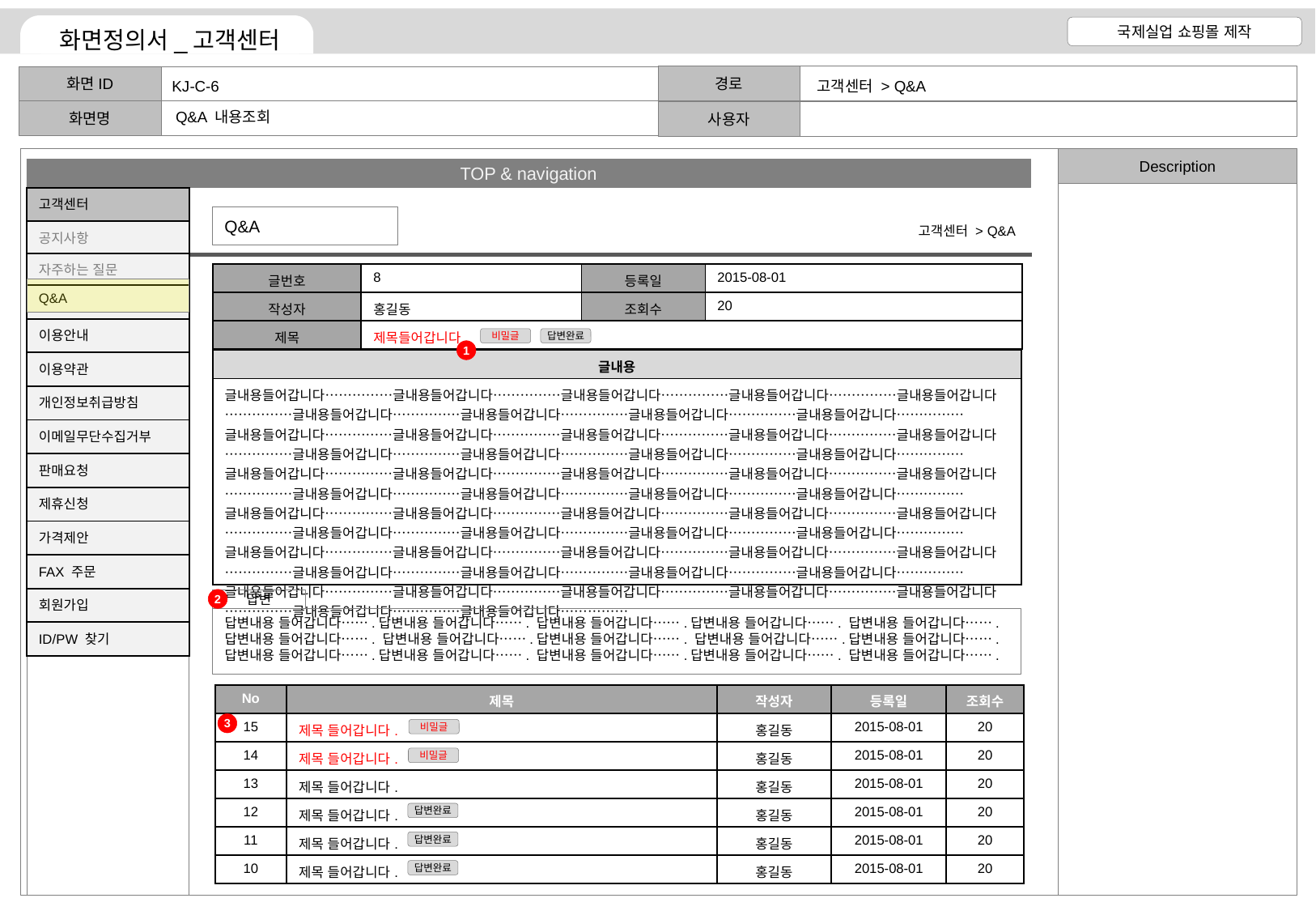

KJ-C-6
고객센터 > Q&A
Q&A 내용조회

Q&A
고객센터 > Q&A
| 글번호 | 8 | 등록일 | 2015-08-01 |
| --- | --- | --- | --- |
| 작성자 | 홍길동 | 조회수 | 20 |
| 제목 | 제목들어갑니다. |  |  |

비밀글
답변완료
1
| 글내용 |
| --- |
| 글내용들어갑니다……………글내용들어갑니다……………글내용들어갑니다……………글내용들어갑니다……………글내용들어갑니다……………글내용들어갑니다……………글내용들어갑니다……………글내용들어갑니다……………글내용들어갑니다……………글내용들어갑니다……………글내용들어갑니다……………글내용들어갑니다……………글내용들어갑니다……………글내용들어갑니다……………글내용들어갑니다……………글내용들어갑니다……………글내용들어갑니다……………글내용들어갑니다……………글내용들어갑니다……………글내용들어갑니다……………글내용들어갑니다……………글내용들어갑니다……………글내용들어갑니다……………글내용들어갑니다……………글내용들어갑니다……………글내용들어갑니다……………글내용들어갑니다……………글내용들어갑니다……………글내용들어갑니다……………글내용들어갑니다……………글내용들어갑니다……………글내용들어갑니다……………글내용들어갑니다……………글내용들어갑니다……………글내용들어갑니다……………글내용들어갑니다……………글내용들어갑니다……………글내용들어갑니다……………글내용들어갑니다……………글내용들어갑니다……………글내용들어갑니다……………글내용들어갑니다……………글내용들어갑니다……………글내용들어갑니다……………글내용들어갑니다……………글내용들어갑니다……………글내용들어갑니다……………글내용들어갑니다……………글내용들어갑니다……………글내용들어갑니다……………글내용들어갑니다……………글내용들어갑니다…………… |
2
답변
답변내용 들어갑니다…….답변내용 들어갑니다……. 답변내용 들어갑니다…….답변내용 들어갑니다……. 답변내용 들어갑니다…….답변내용 들어갑니다……. 답변내용 들어갑니다…….답변내용 들어갑니다……. 답변내용 들어갑니다…….답변내용 들어갑니다……. 답변내용 들어갑니다…….답변내용 들어갑니다……. 답변내용 들어갑니다…….답변내용 들어갑니다……. 답변내용 들어갑니다…….
| No | 제목 | 작성자 | 등록일 | 조회수 |
| --- | --- | --- | --- | --- |
| 15 | 제목 들어갑니다. | 홍길동 | 2015-08-01 | 20 |
| 14 | 제목 들어갑니다. | 홍길동 | 2015-08-01 | 20 |
| 13 | 제목 들어갑니다. | 홍길동 | 2015-08-01 | 20 |
| 12 | 제목 들어갑니다. | 홍길동 | 2015-08-01 | 20 |
| 11 | 제목 들어갑니다. | 홍길동 | 2015-08-01 | 20 |
| 10 | 제목 들어갑니다. | 홍길동 | 2015-08-01 | 20 |
3
비밀글
비밀글
답변완료
답변완료
답변완료